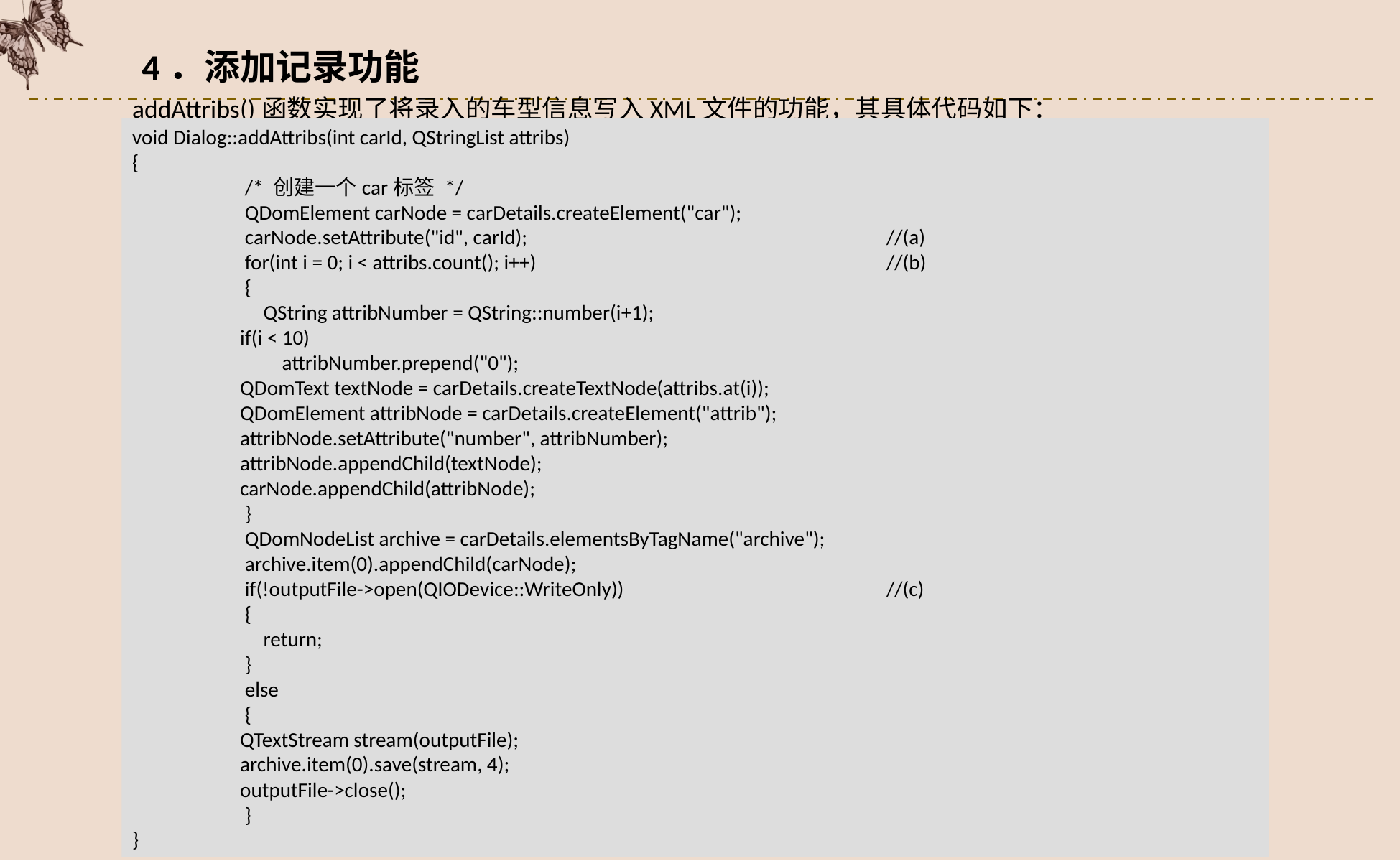

4．添加记录功能
addAttribs()函数实现了将录入的车型信息写入XML文件的功能，其具体代码如下：
void Dialog::addAttribs(int carId, QStringList attribs)
{
	 /* 创建一个car标签 */
   	 QDomElement carNode = carDetails.createElement("car");
    	 carNode.setAttribute("id", carId);				//(a)
    	 for(int i = 0; i < attribs.count(); i++)				//(b)
   	 {
   	     QString attribNumber = QString::number(i+1);
        	if(i < 10)
   	         attribNumber.prepend("0");
        	QDomText textNode = carDetails.createTextNode(attribs.at(i));
        	QDomElement attribNode = carDetails.createElement("attrib");
        	attribNode.setAttribute("number", attribNumber);
        	attribNode.appendChild(textNode);
        	carNode.appendChild(attribNode);
    	 }
   	 QDomNodeList archive = carDetails.elementsByTagName("archive");
    	 archive.item(0).appendChild(carNode);
    	 if(!outputFile->open(QIODevice::WriteOnly))			//(c)
   	 {
   	     return;
   	 }
   	 else
   	 {
        	QTextStream stream(outputFile);
        	archive.item(0).save(stream, 4);
        	outputFile->close();
    	 }
}